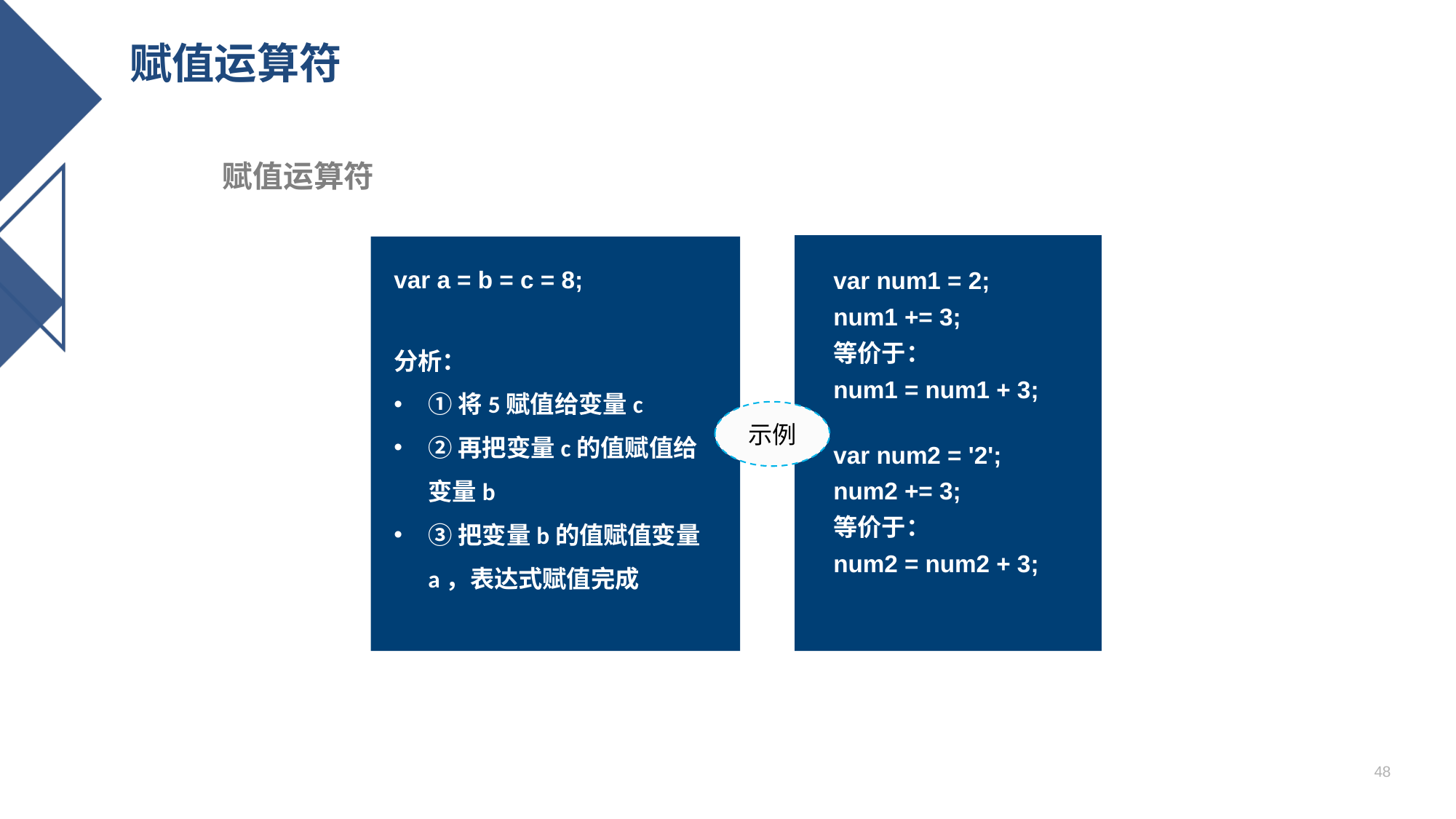

# 赋值运算符
赋值运算符

var num1 = 2;
num1 += 3;
等价于：
num1 = num1 + 3;

var num2 = '2';
num2 += 3;
等价于：
num2 = num2 + 3;

var a = b = c = 8;
分析：
①将5赋值给变量c
②再把变量c的值赋值给变量b
③把变量b的值赋值变量a，表达式赋值完成
示例
48